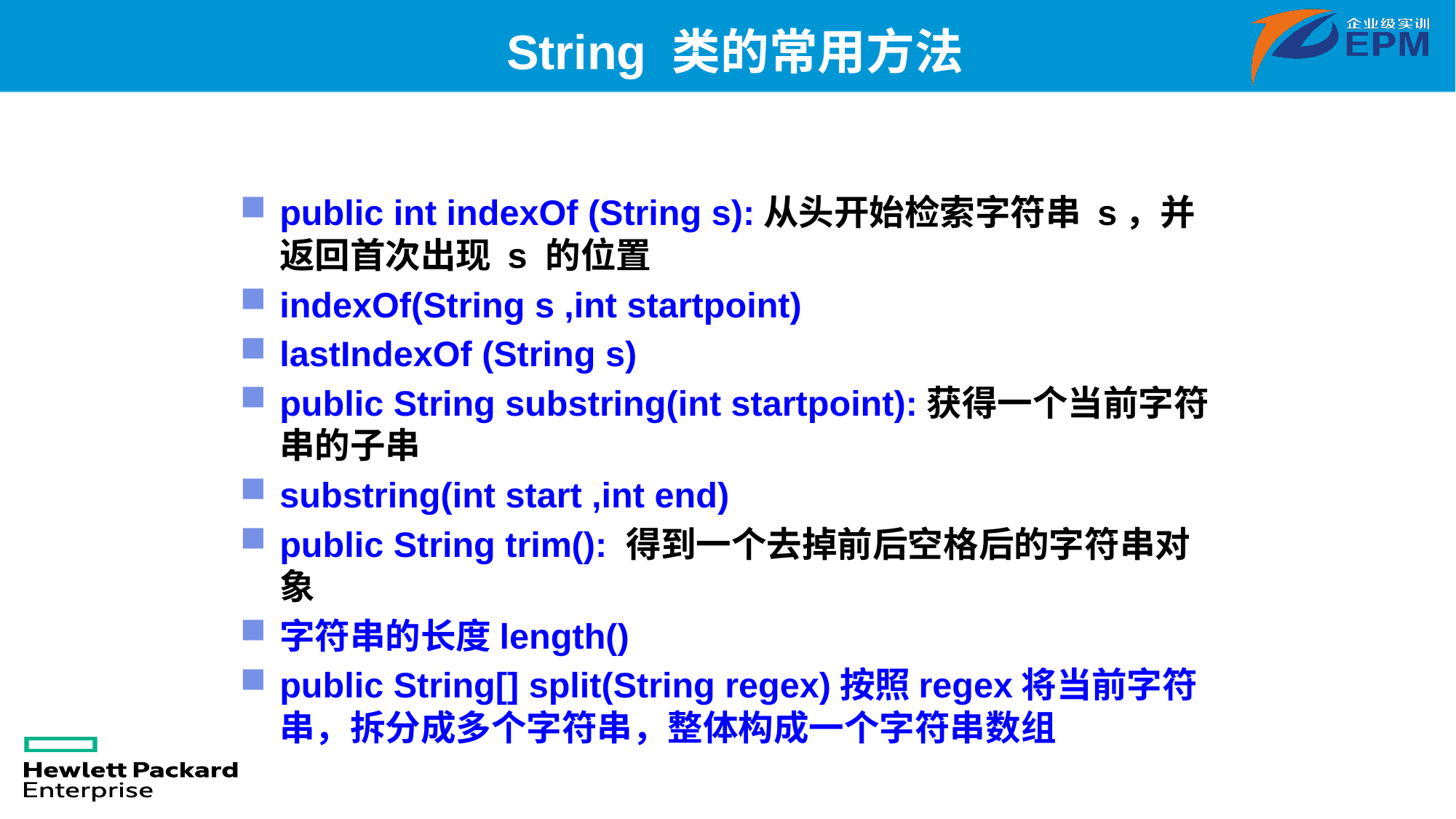

# String 类的常用方法
public int indexOf (String s):从头开始检索字符串 s，并返回首次出现 s 的位置
indexOf(String s ,int startpoint)
lastIndexOf (String s)
public String substring(int startpoint):获得一个当前字符串的子串
substring(int start ,int end)
public String trim(): 得到一个去掉前后空格后的字符串对象
字符串的长度length()
public String[] split(String regex)按照regex将当前字符串，拆分成多个字符串，整体构成一个字符串数组